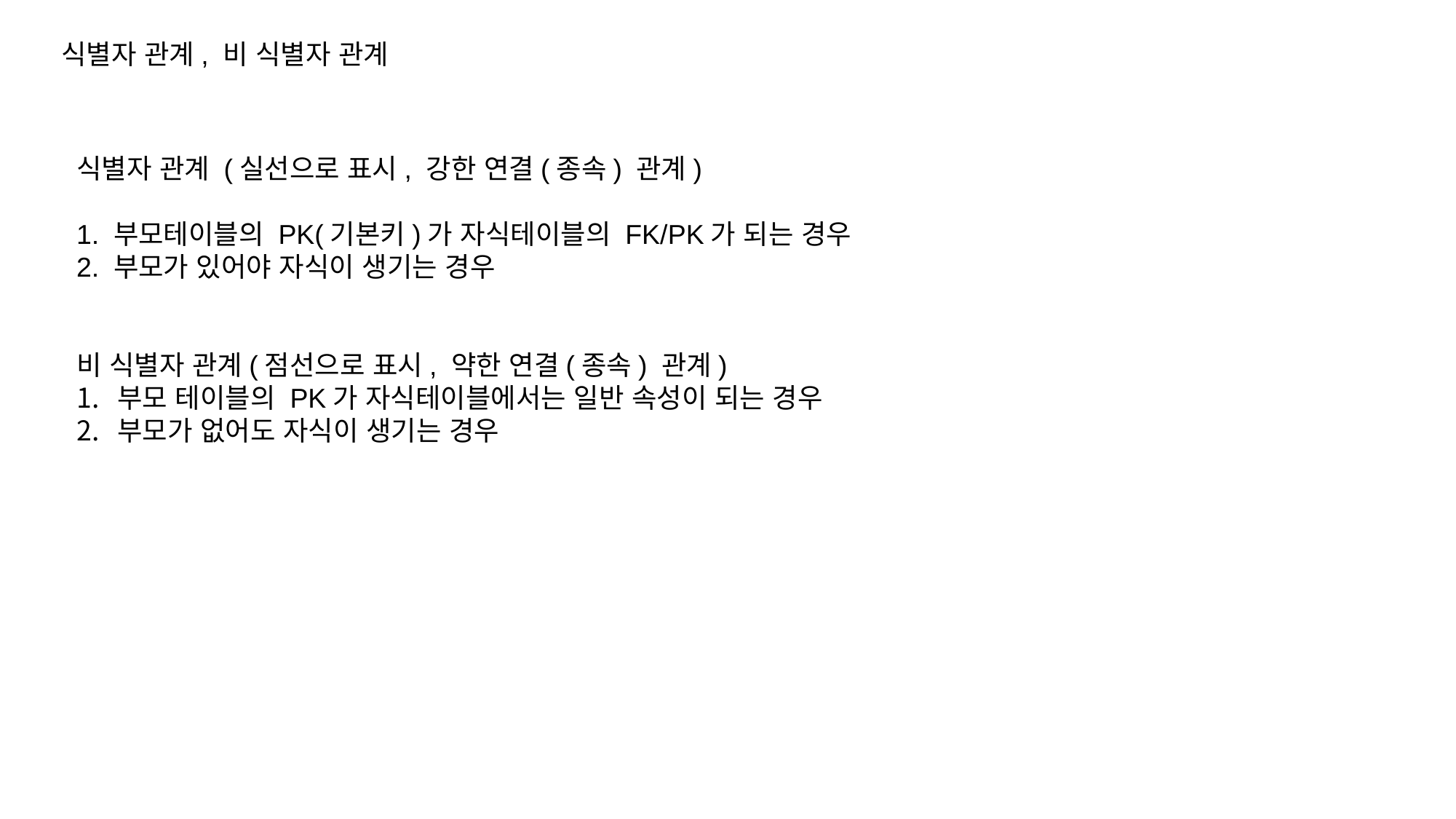

식별자 관계, 비 식별자 관계
식별자 관계 (실선으로 표시, 강한 연결(종속) 관계)

1. 부모테이블의 PK(기본키)가 자식테이블의 FK/PK가 되는 경우
2. 부모가 있어야 자식이 생기는 경우

비 식별자 관계(점선으로 표시, 약한 연결(종속) 관계)
부모 테이블의 PK가 자식테이블에서는 일반 속성이 되는 경우
부모가 없어도 자식이 생기는 경우